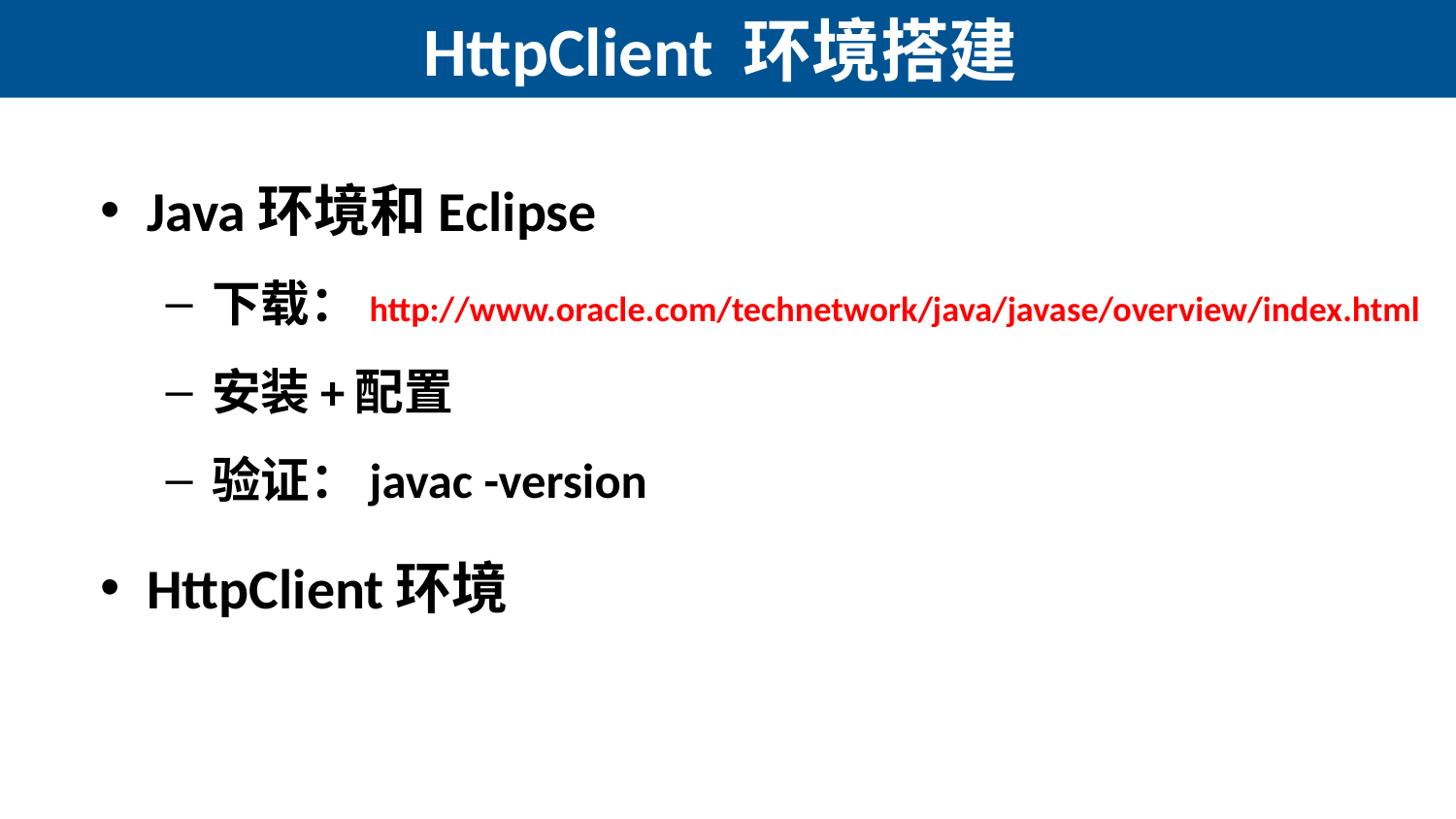

# HttpClient 环境搭建
Java环境和Eclipse
下载：http://www.oracle.com/technetwork/java/javase/overview/index.html
安装+配置
验证：javac -version
HttpClient环境